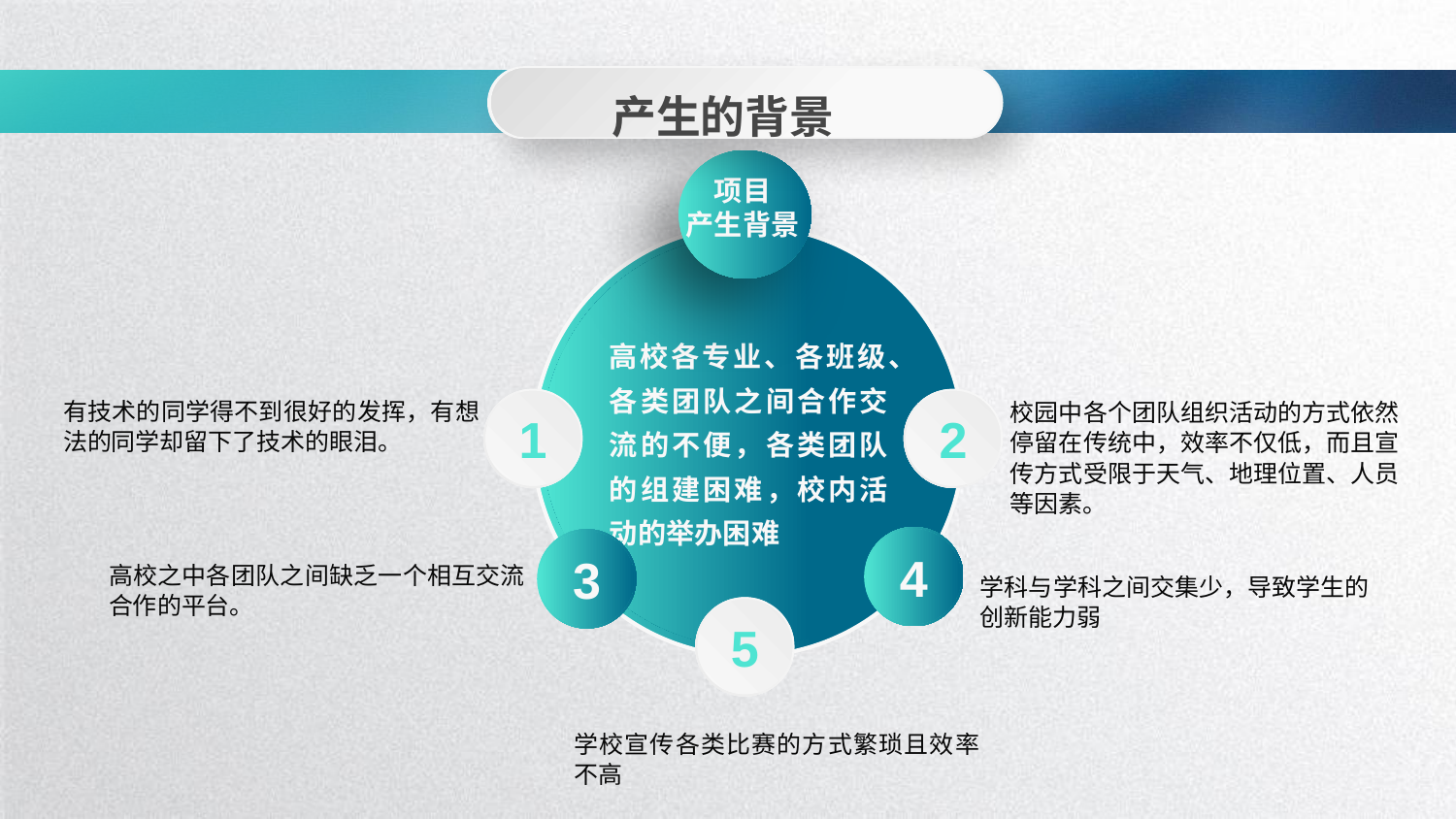

产生的背景

项目
产生背景

高校各专业、各班级、各类团队之间合作交流的不便，各类团队的组建困难，校内活动的举办困难

2

1
有技术的同学得不到很好的发挥，有想法的同学却留下了技术的眼泪。
校园中各个团队组织活动的方式依然停留在传统中，效率不仅低，而且宣传方式受限于天气、地理位置、人员等因素。

4

3
高校之中各团队之间缺乏一个相互交流合作的平台。
学科与学科之间交集少，导致学生的创新能力弱

5
学校宣传各类比赛的方式繁琐且效率不高
延时文字，不要可以删除